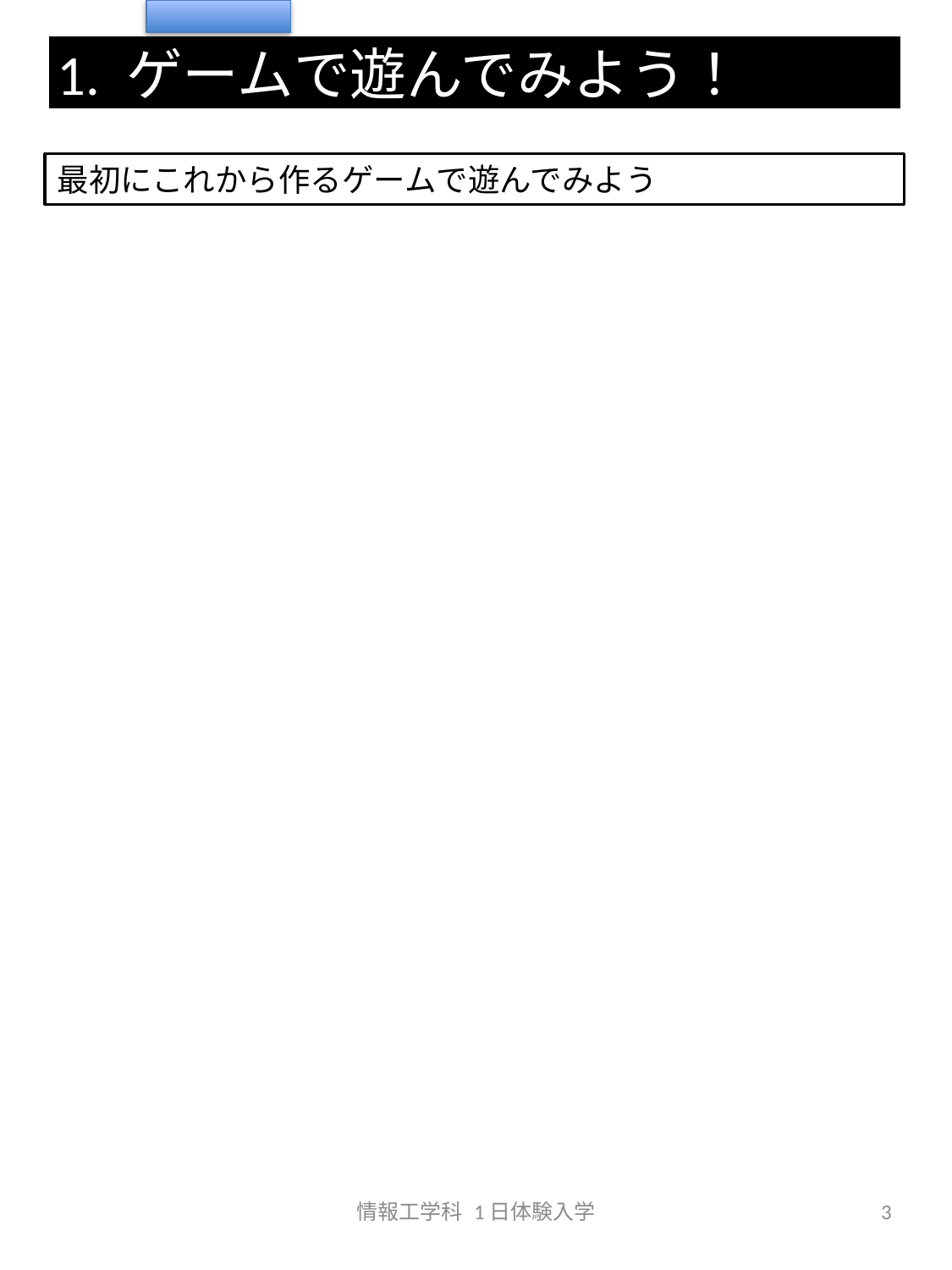

1. ゲームで遊んでみよう！
最初にこれから作るゲームで遊んでみよう
情報工学科 1日体験入学
3